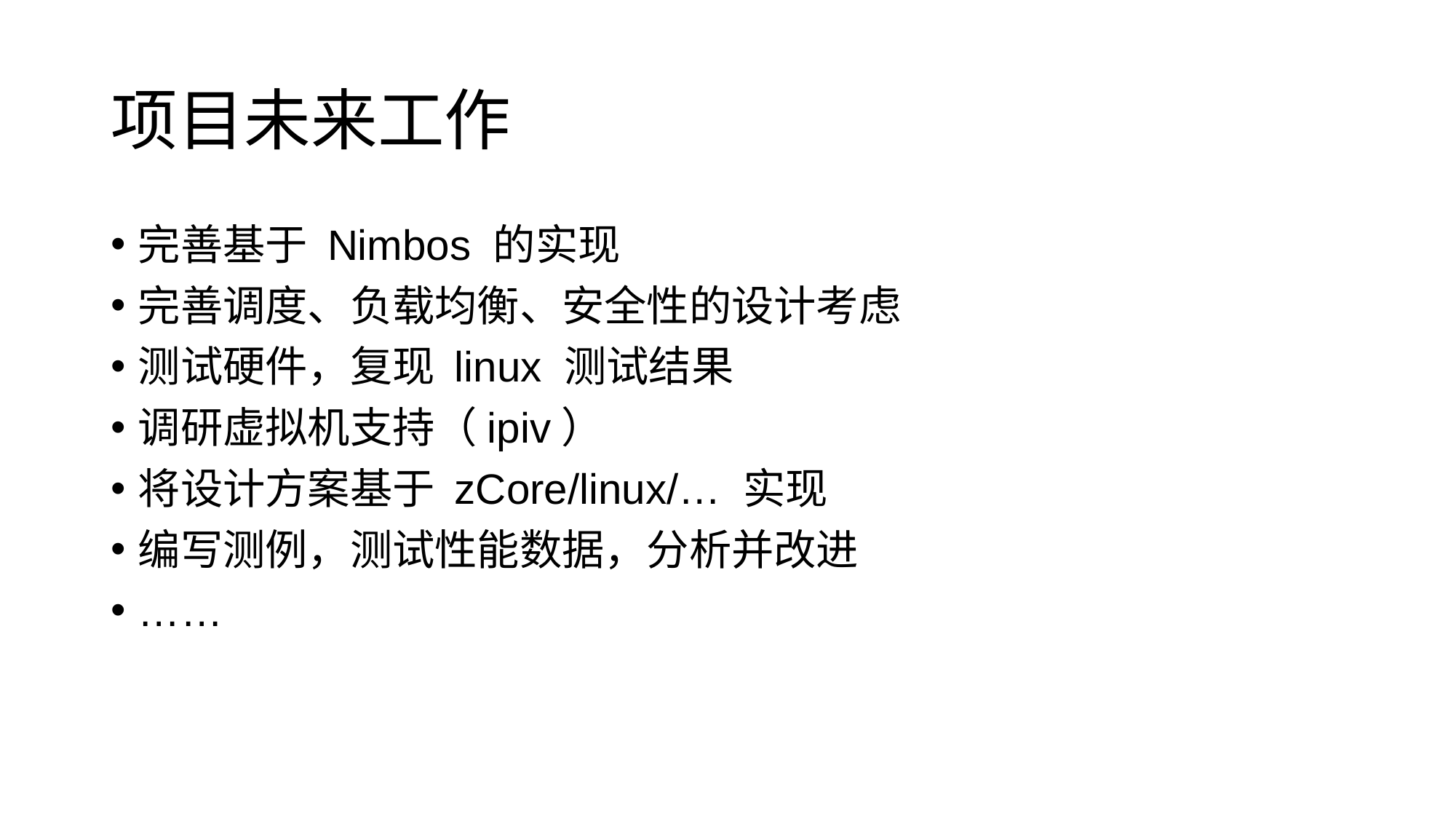

# 项目未来工作
完善基于 Nimbos 的实现
完善调度、负载均衡、安全性的设计考虑
测试硬件，复现 linux 测试结果
调研虚拟机支持（ipiv）
将设计方案基于 zCore/linux/… 实现
编写测例，测试性能数据，分析并改进
……